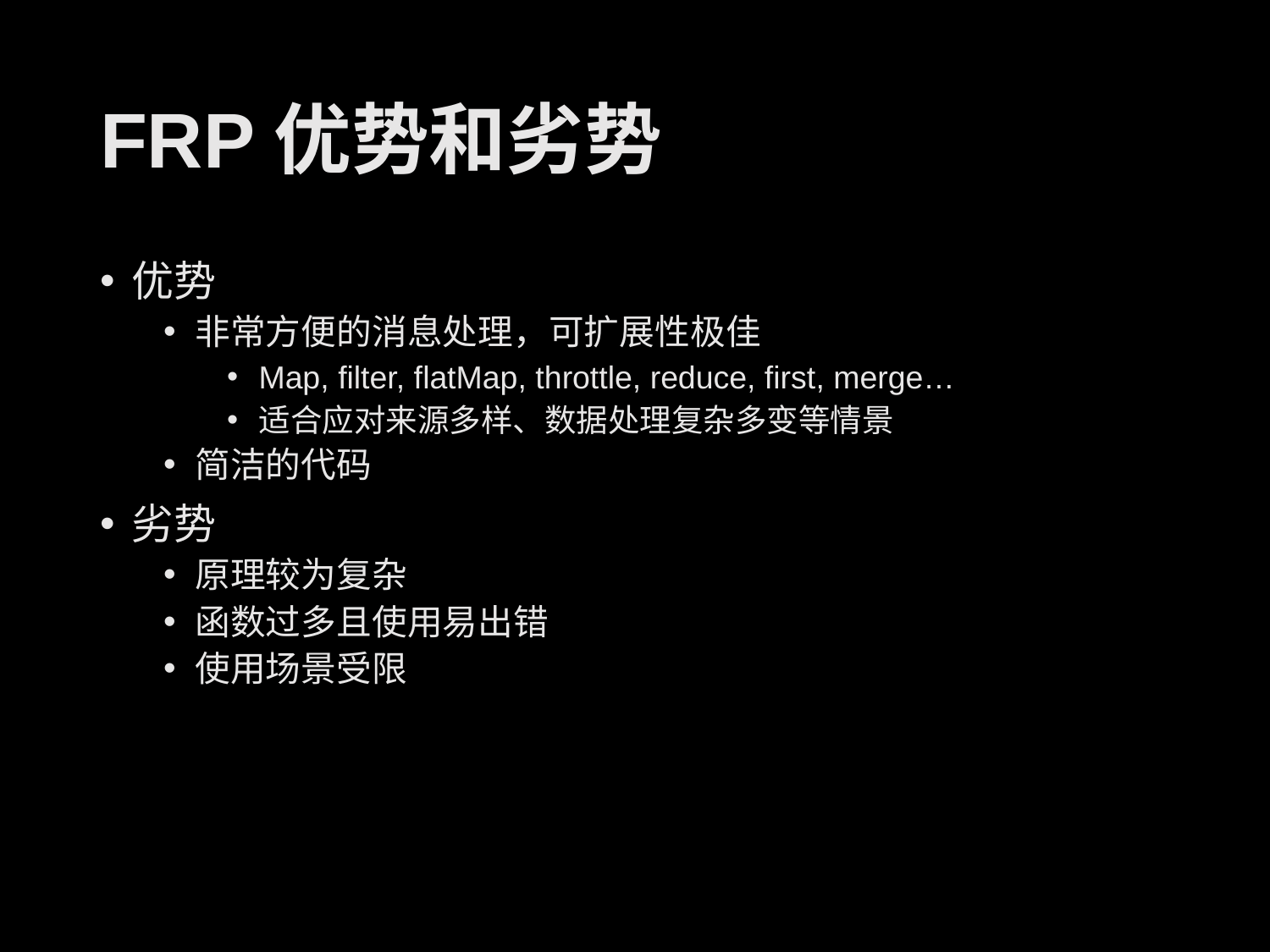

# FRP优势和劣势
优势
非常方便的消息处理，可扩展性极佳
Map, filter, flatMap, throttle, reduce, first, merge…
适合应对来源多样、数据处理复杂多变等情景
简洁的代码
劣势
原理较为复杂
函数过多且使用易出错
使用场景受限